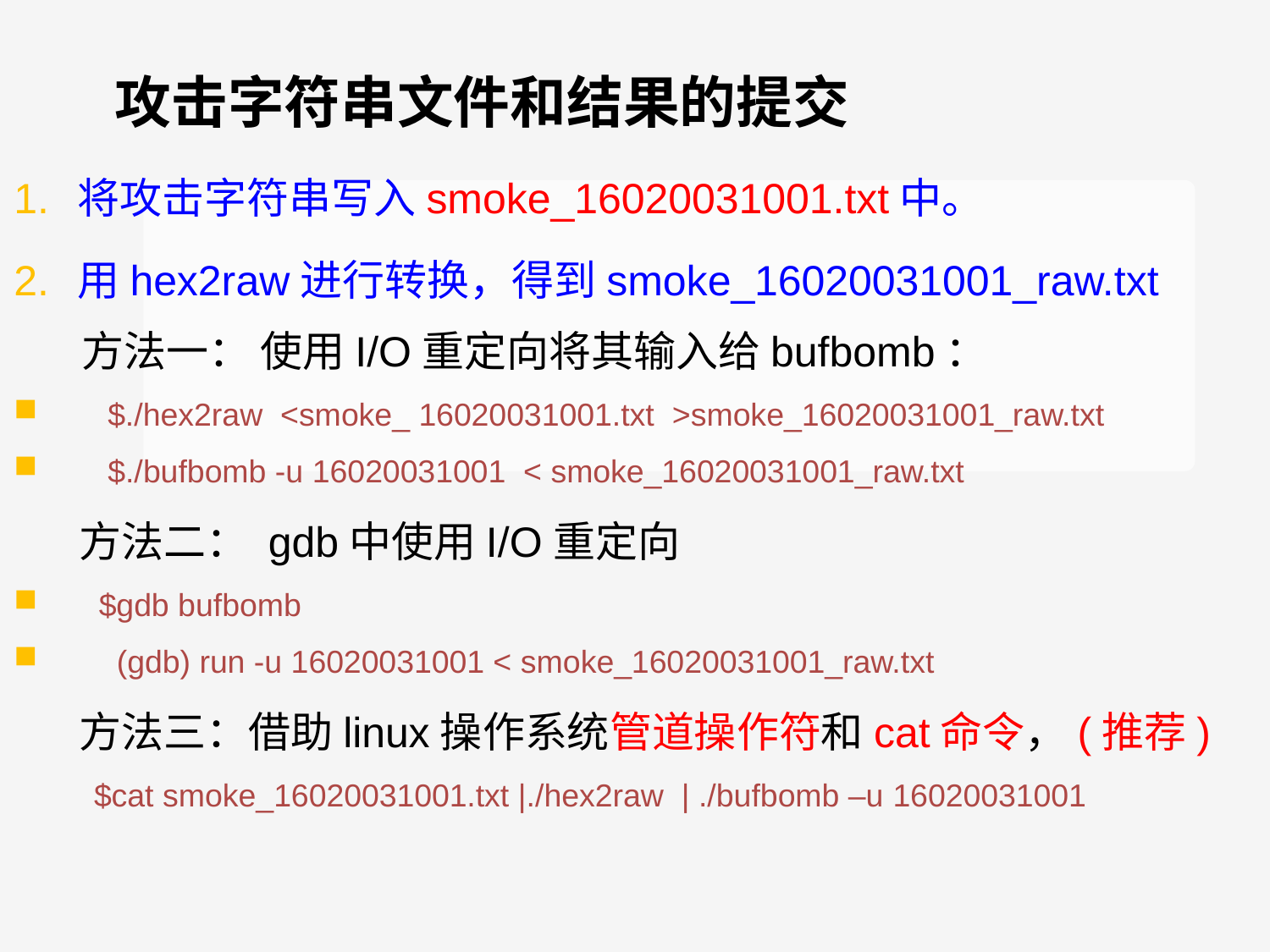

攻击字符串文件和结果的提交
将攻击字符串写入smoke_16020031001.txt中。
用hex2raw进行转换，得到smoke_16020031001_raw.txt
      方法一： 使用I/O重定向将其输入给bufbomb：
     $./hex2raw  <smoke_ 16020031001.txt  >smoke_16020031001_raw.txt
     $./bufbomb -u 16020031001  < smoke_16020031001_raw.txt
        方法二： gdb中使用I/O重定向
    $gdb bufbomb
      (gdb) run -u 16020031001 < smoke_16020031001_raw.txt
        方法三：借助linux操作系统管道操作符和cat命令，(推荐)
         $cat smoke_16020031001.txt |./hex2raw  | ./bufbomb –u 16020031001